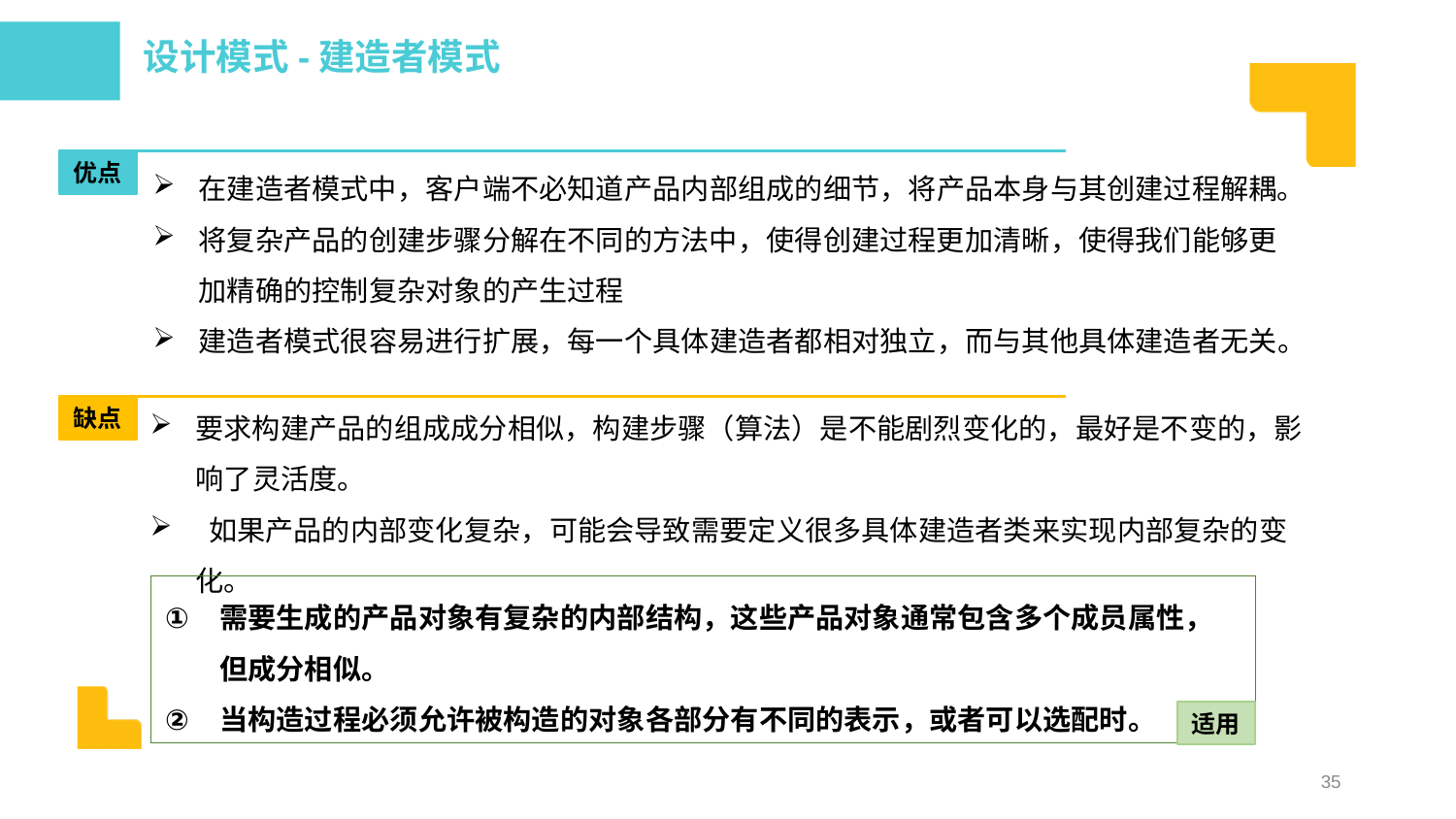

设计模式-建造者模式
在建造者模式中，客户端不必知道产品内部组成的细节，将产品本身与其创建过程解耦。
将复杂产品的创建步骤分解在不同的方法中，使得创建过程更加清晰，使得我们能够更加精确的控制复杂对象的产生过程
建造者模式很容易进行扩展，每一个具体建造者都相对独立，而与其他具体建造者无关。
优点
要求构建产品的组成成分相似，构建步骤（算法）是不能剧烈变化的，最好是不变的，影响了灵活度。
 如果产品的内部变化复杂，可能会导致需要定义很多具体建造者类来实现内部复杂的变化。
缺点
需要生成的产品对象有复杂的内部结构，这些产品对象通常包含多个成员属性，但成分相似。
当构造过程必须允许被构造的对象各部分有不同的表示，或者可以选配时。
适用
35